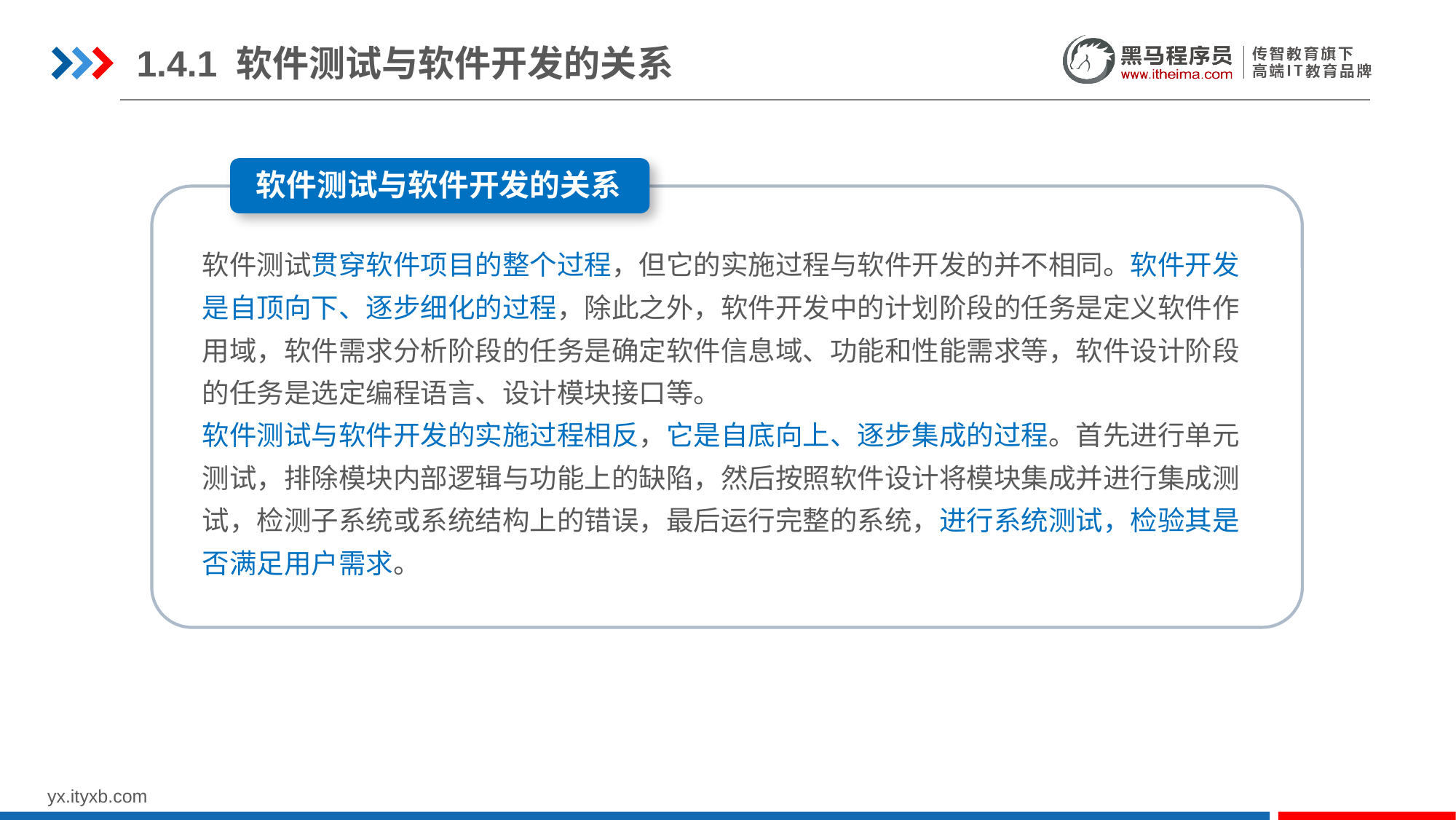

1.4.1 软件测试与软件开发的关系

软件测试与软件开发的关系

软件测试贯穿软件项目的整个过程，但它的实施过程与软件开发的并不相同。软件开发是自顶向下、逐步细化的过程，除此之外，软件开发中的计划阶段的任务是定义软件作用域，软件需求分析阶段的任务是确定软件信息域、功能和性能需求等，软件设计阶段的任务是选定编程语言、设计模块接口等。
软件测试与软件开发的实施过程相反，它是自底向上、逐步集成的过程。首先进行单元测试，排除模块内部逻辑与功能上的缺陷，然后按照软件设计将模块集成并进行集成测试，检测子系统或系统结构上的错误，最后运行完整的系统，进行系统测试，检验其是否满足用户需求。